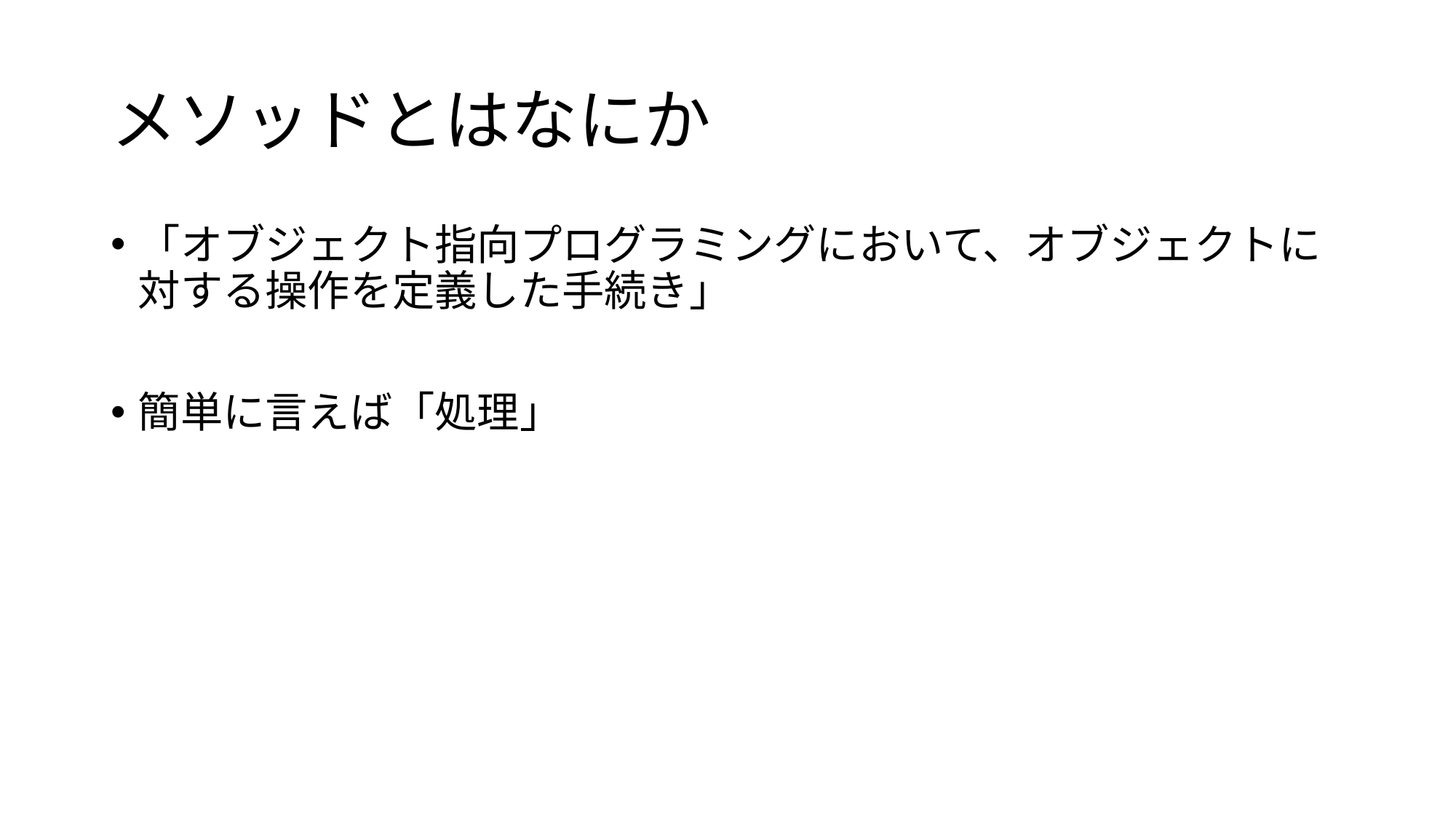

# メソッドとはなにか
「オブジェクト指向プログラミングにおいて、オブジェクトに対する操作を定義した手続き」

簡単に言えば「処理」